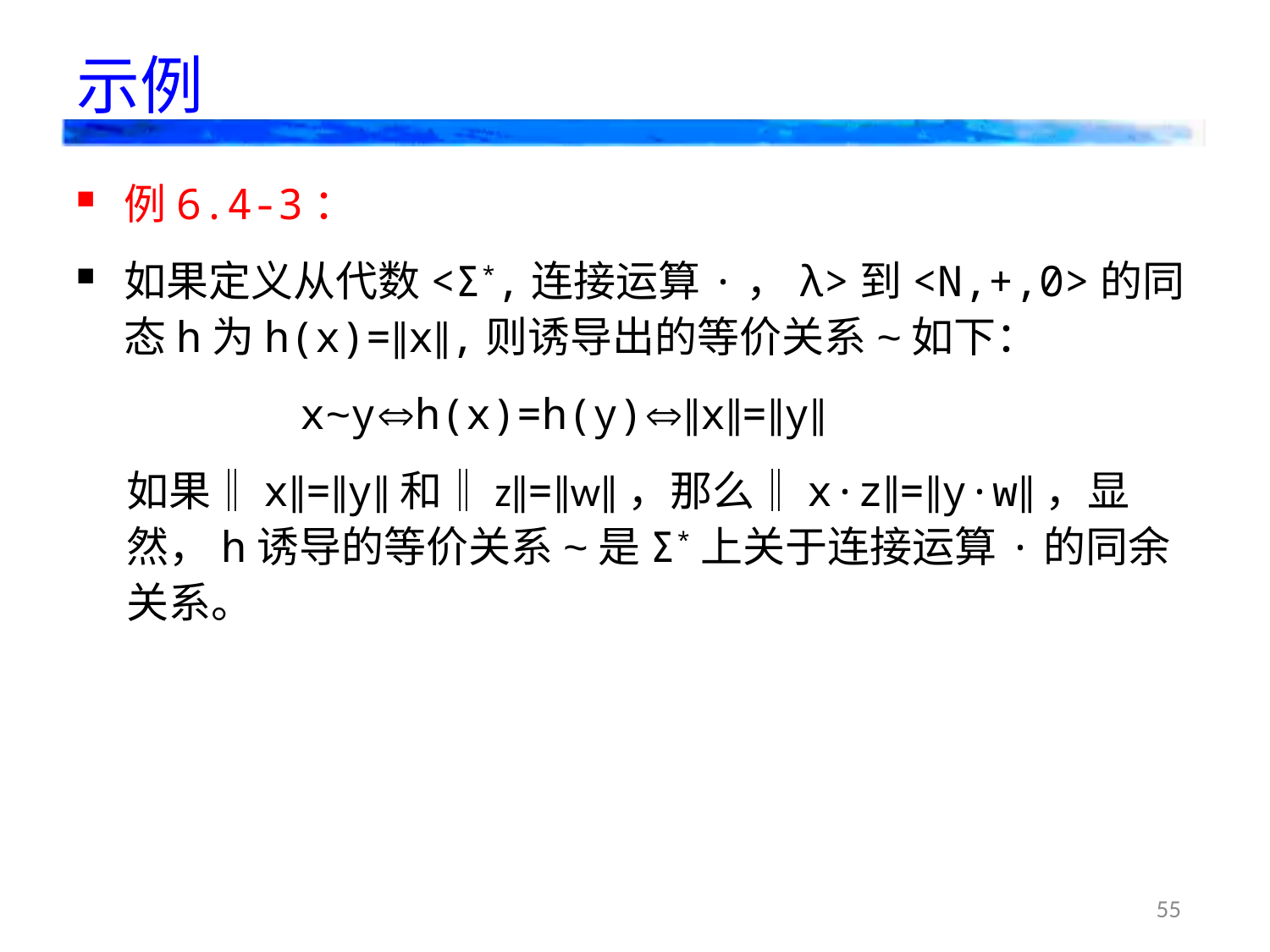

# 示例
例6.4-3：
如果定义从代数<Σ*,连接运算·，λ>到<N,+,0>的同态h为h(x)=‖x‖,则诱导出的等价关系~如下：
x~y⇔h(x)=h(y)⇔‖x‖=‖y‖
如果‖x‖=‖y‖和‖z‖=‖w‖，那么‖x·z‖=‖y·w‖，显然，h诱导的等价关系~是Σ*上关于连接运算·的同余关系。

55